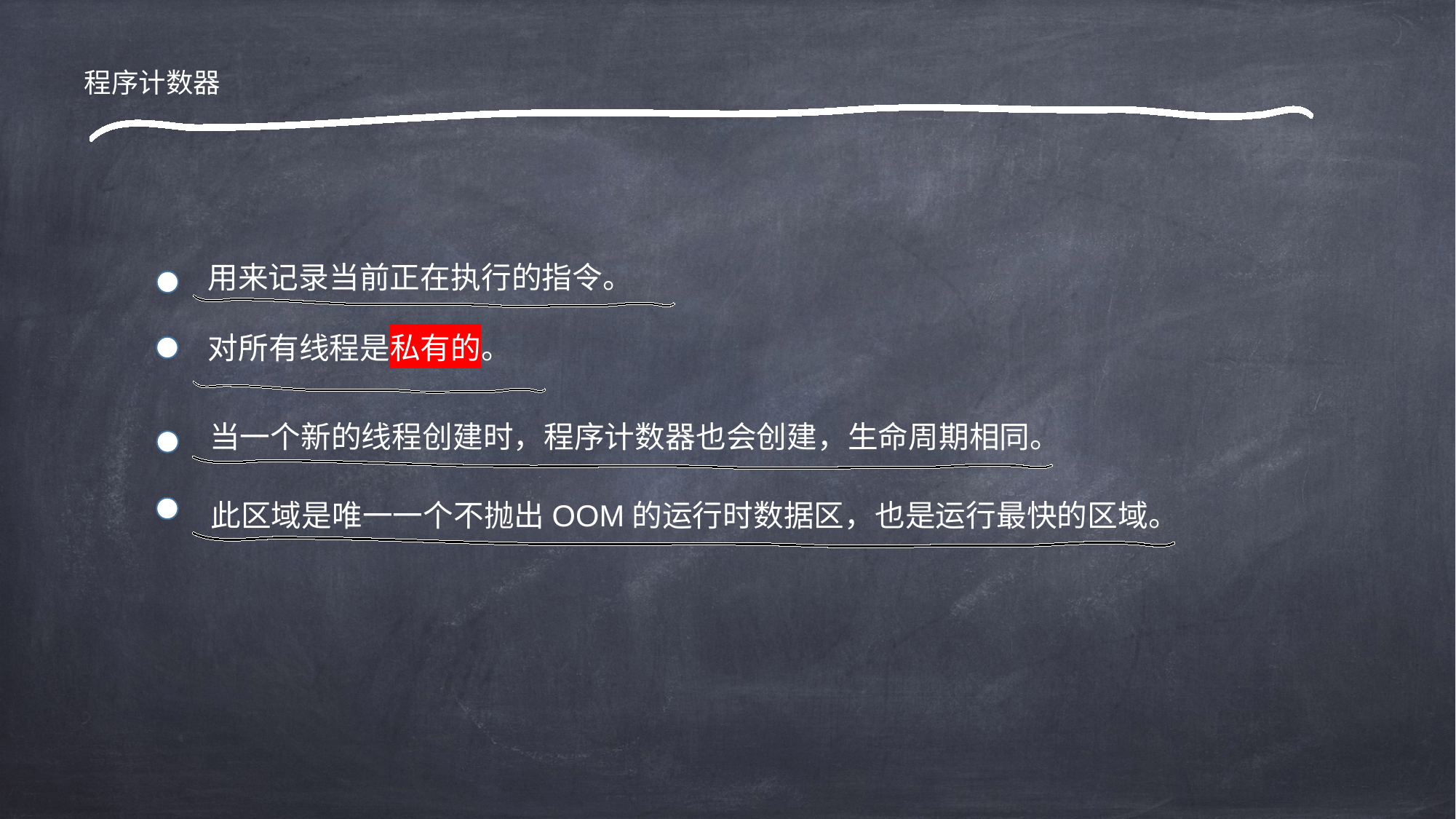

程序计数器

用来记录当前正在执行的指令。

对所有线程是私有的。

当一个新的线程创建时，程序计数器也会创建，生命周期相同。

此区域是唯一一个不抛出OOM的运行时数据区，也是运行最快的区域。